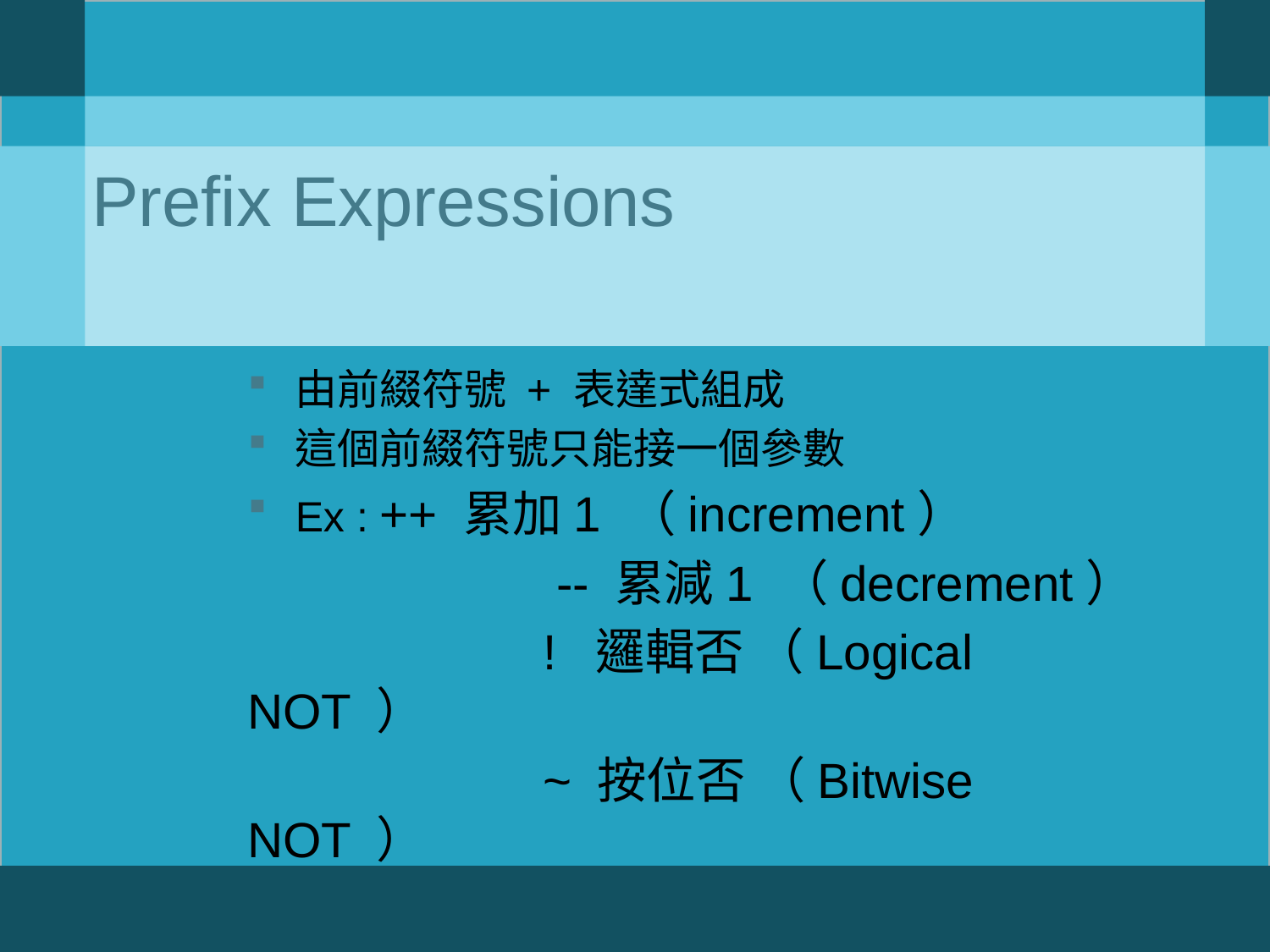

# Prefix Expressions
由前綴符號 + 表達式組成
這個前綴符號只能接一個參數
Ex : ++ 累加1 （increment）
		    -- 累減1 （decrement）
		   !  邏輯否 （Logical NOT ）
		   ~ 按位否 （Bitwise NOT ）